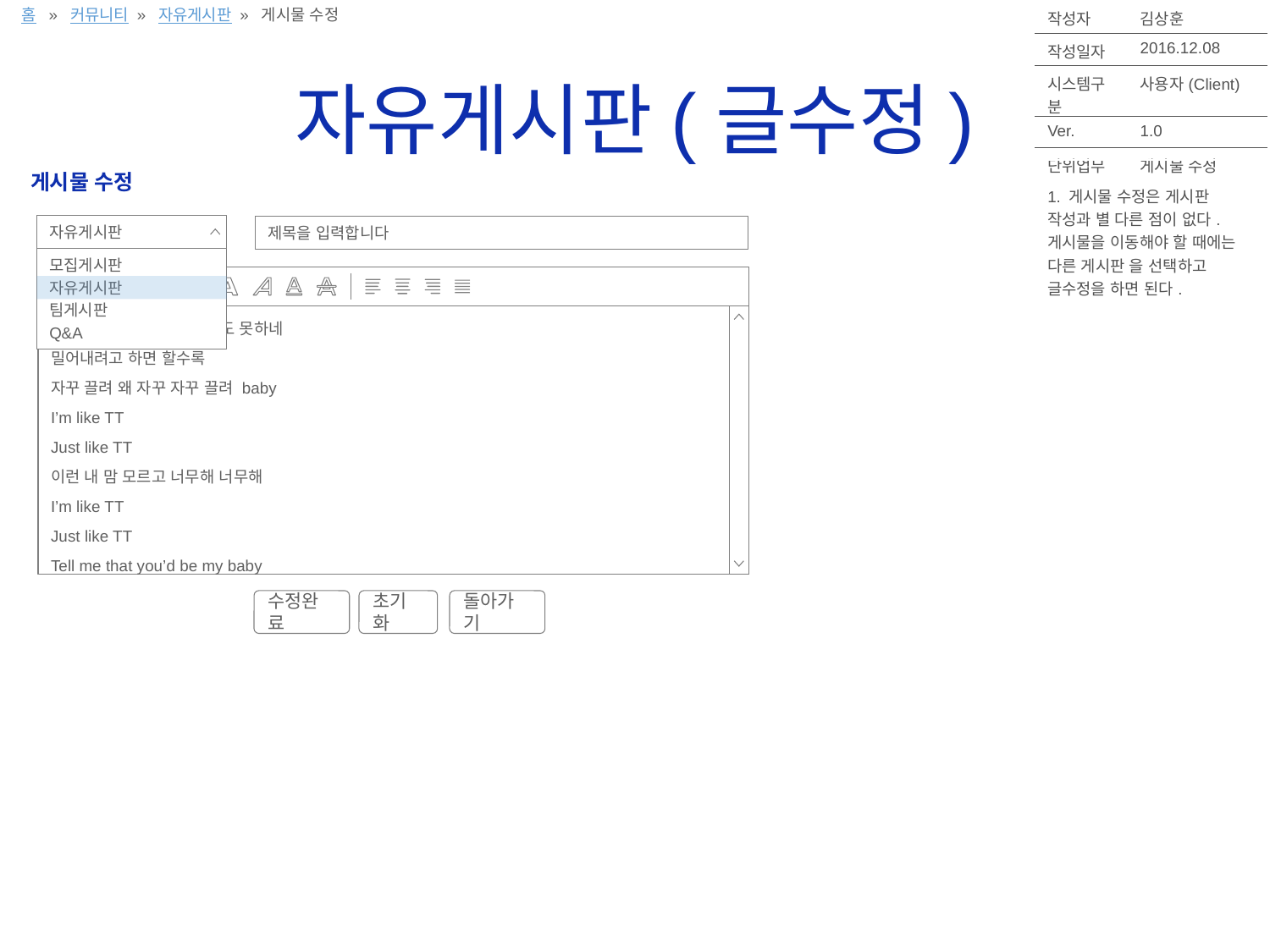

| 작성자 | 김상훈 |
| --- | --- |
| 작성일자 | 2016.12.08 |
| 시스템구분 | 사용자(Client) |
| Ver. | 1.0 |
| 단위업무 | 게시물 수정 |
홈  »  커뮤니티 »  자유게시판 »  게시물 수정
# 자유게시판(글수정)
| 1. 게시물 수정은 게시판 작성과 별 다른 점이 없다. 게시물을 이동해야 할 때에는 다른 게시판 을 선택하고 글수정을 하면 된다. |
| --- |
게시물 수정
자유게시판

모집게시판
자유게시판
팀게시판
Q&A

제목을 입력합니다

Font

이러지도 못하는데 저러지도 못하네
밀어내려고 하면 할수록
자꾸 끌려 왜 자꾸 자꾸 끌려 baby
I’m like TT
Just like TT
이런 내 맘 모르고 너무해 너무해
I’m like TT
Just like TT
Tell me that you’d be my baby

수정완료
초기화
돌아가기